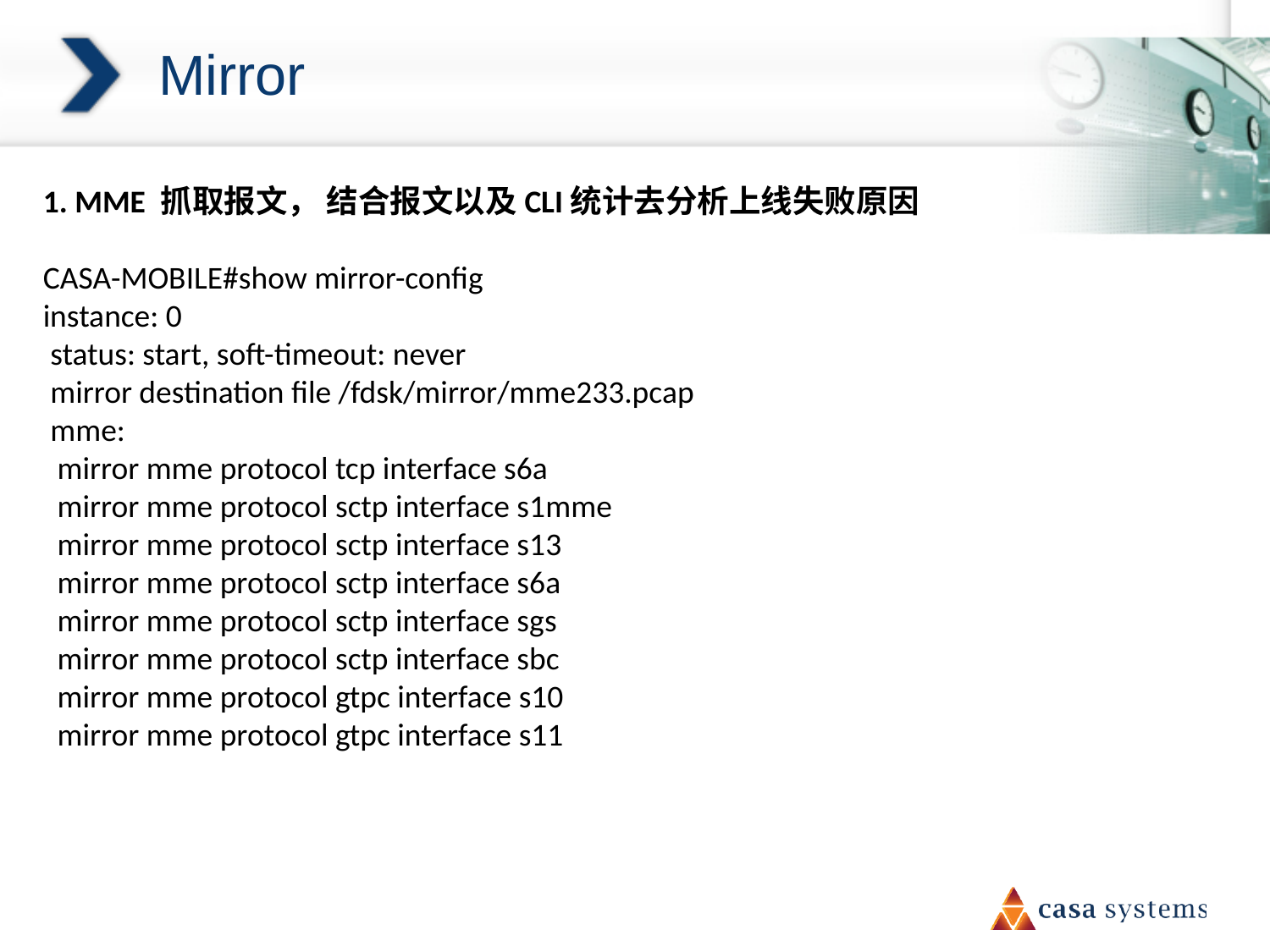

# Mirror

1. MME 抓取报文， 结合报文以及CLI统计去分析上线失败原因

CASA-MOBILE#show mirror-config
instance: 0
 status: start, soft-timeout: never
 mirror destination file /fdsk/mirror/mme233.pcap
 mme:
  mirror mme protocol tcp interface s6a
  mirror mme protocol sctp interface s1mme
  mirror mme protocol sctp interface s13
  mirror mme protocol sctp interface s6a
  mirror mme protocol sctp interface sgs
  mirror mme protocol sctp interface sbc
  mirror mme protocol gtpc interface s10
  mirror mme protocol gtpc interface s11